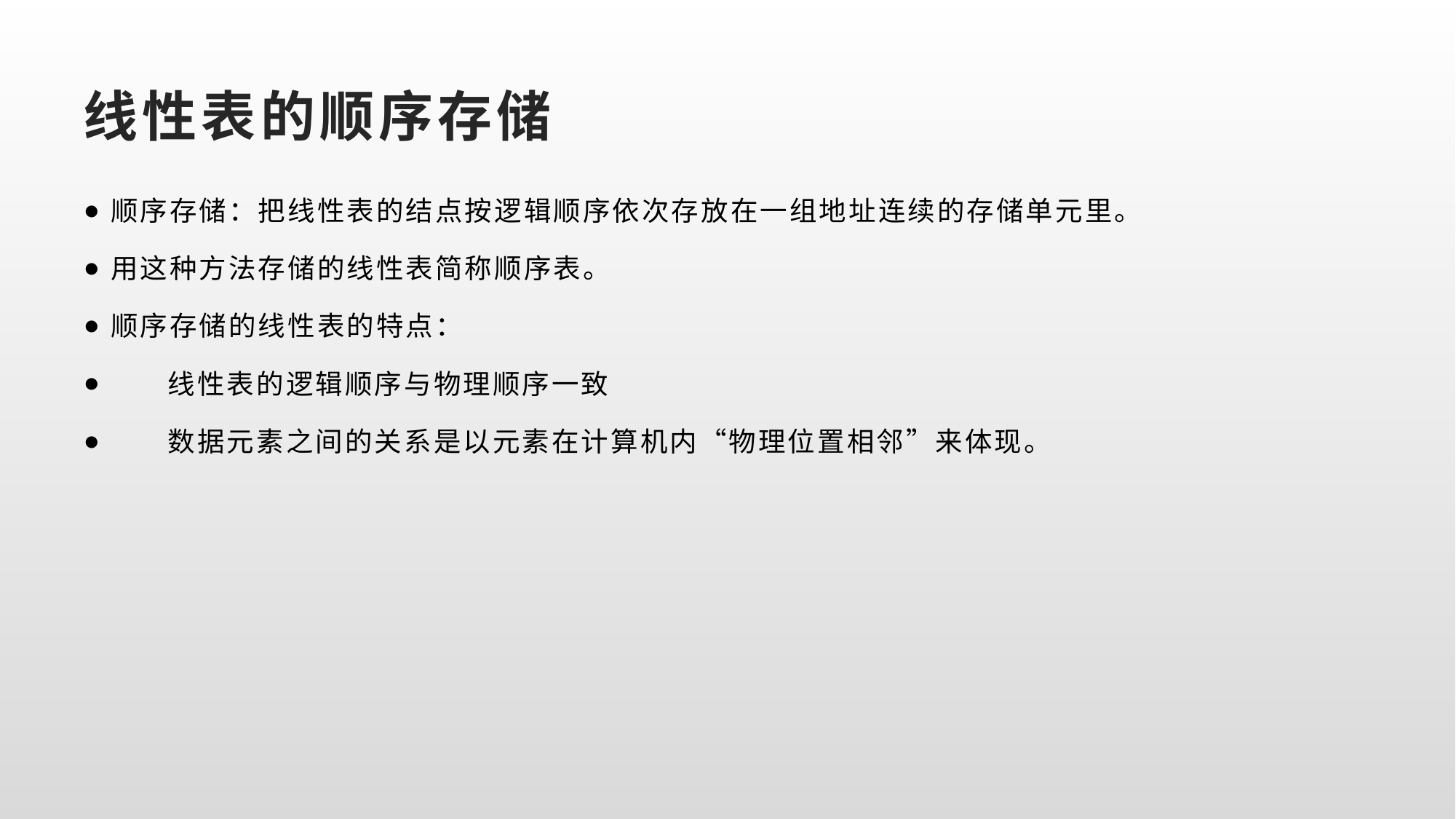

# 线性表的顺序存储
顺序存储：把线性表的结点按逻辑顺序依次存放在一组地址连续的存储单元里。
用这种方法存储的线性表简称顺序表。
顺序存储的线性表的特点：
      线性表的逻辑顺序与物理顺序一致
      数据元素之间的关系是以元素在计算机内“物理位置相邻”来体现。